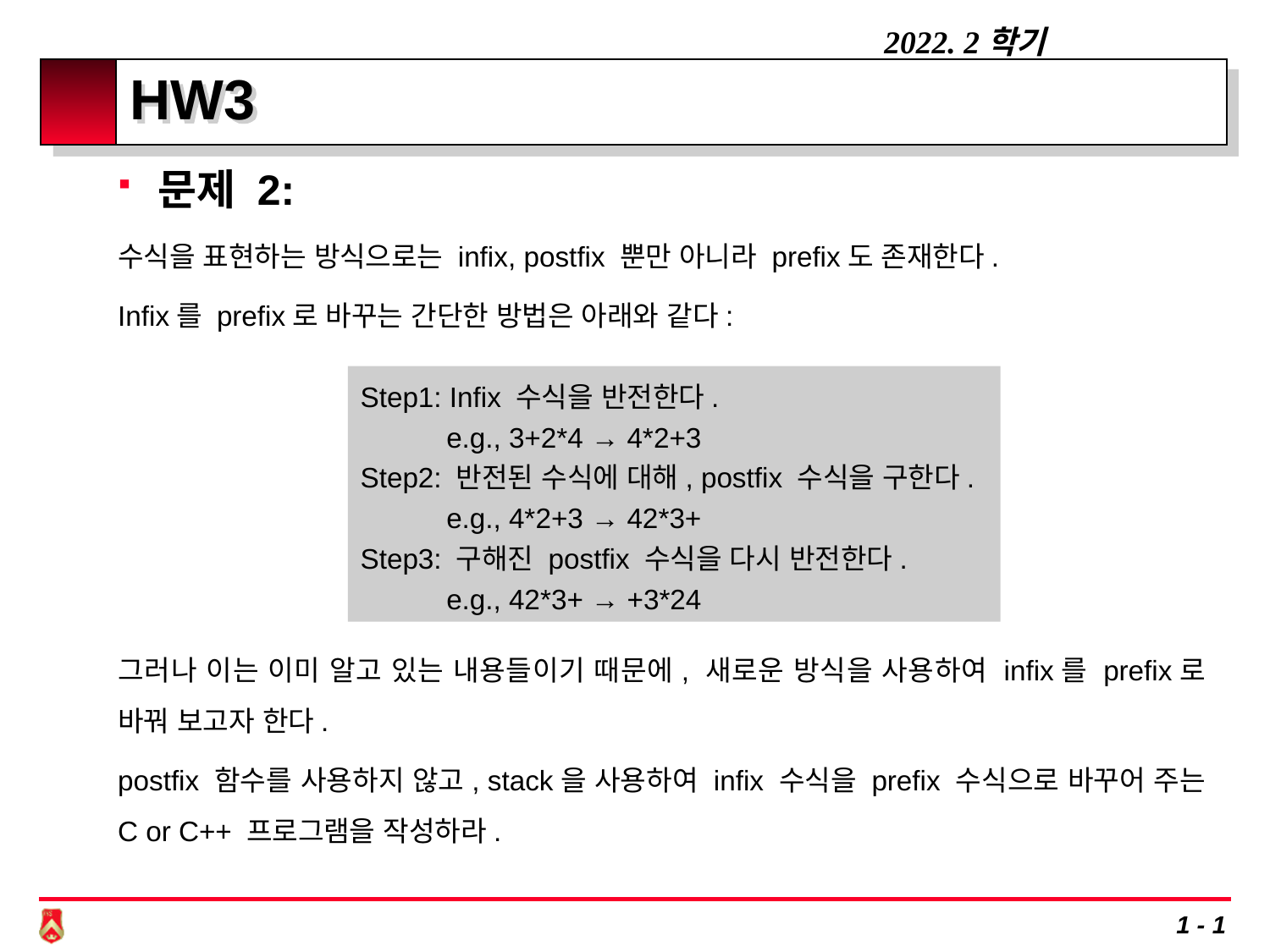

# HW3
문제 2:
수식을 표현하는 방식으로는 infix, postfix 뿐만 아니라 prefix도 존재한다.
Infix를 prefix로 바꾸는 간단한 방법은 아래와 같다:

그러나 이는 이미 알고 있는 내용들이기 때문에, 새로운 방식을 사용하여 infix를 prefix로 바꿔 보고자 한다.
postfix 함수를 사용하지 않고, stack을 사용하여 infix 수식을 prefix 수식으로 바꾸어 주는 C or C++ 프로그램을 작성하라.

Step1: Infix 수식을 반전한다.
           e.g., 3+2*4 → 4*2+3
Step2: 반전된 수식에 대해, postfix 수식을 구한다.
           e.g., 4*2+3 → 42*3+
Step3: 구해진 postfix 수식을 다시 반전한다.
           e.g., 42*3+ → +3*24
1 - 1